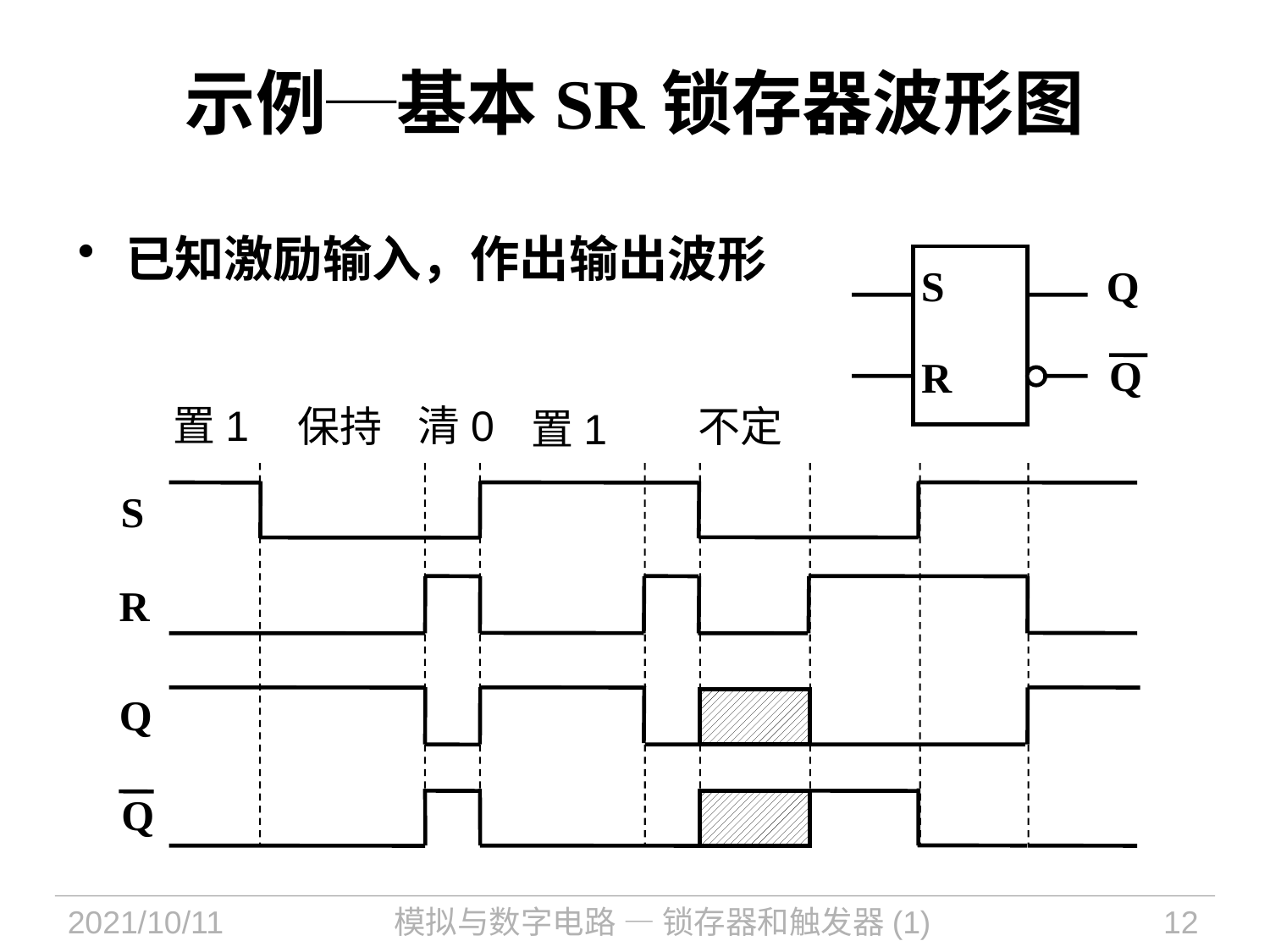

# 示例─基本SR锁存器波形图
已知激励输入，作出输出波形

S
Q

Q
R

置1
清0
保持
不定
置1

S

R

Q
Q

2021/10/11
模拟与数字电路 — 锁存器和触发器(1)
12